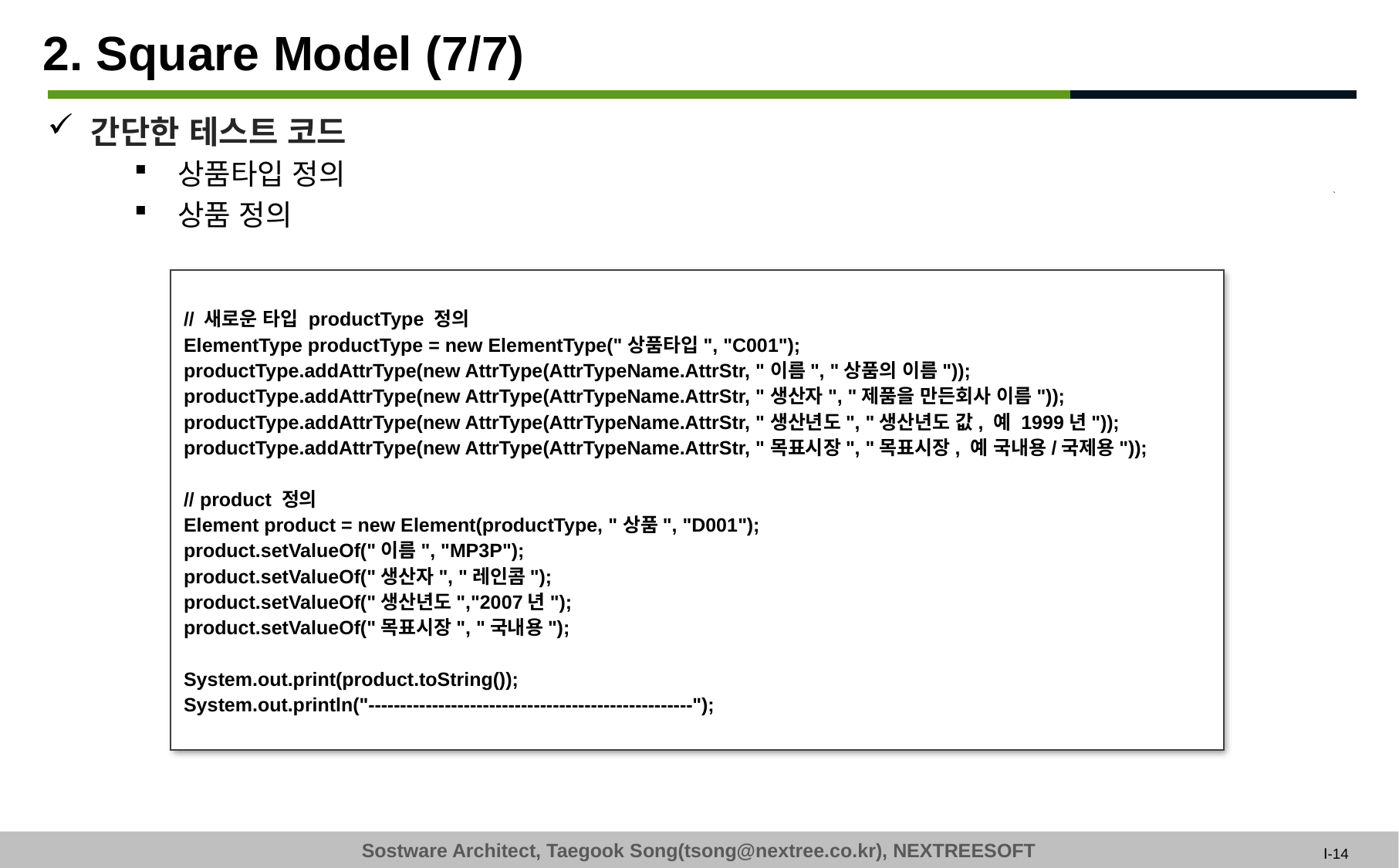

# 2. Square Model (7/7)
간단한 테스트 코드
상품타입 정의
상품 정의
// 새로운 타입 productType 정의
ElementType productType = new ElementType("상품타입", "C001");
productType.addAttrType(new AttrType(AttrTypeName.AttrStr, "이름", "상품의 이름"));
productType.addAttrType(new AttrType(AttrTypeName.AttrStr, "생산자", "제품을 만든회사 이름"));
productType.addAttrType(new AttrType(AttrTypeName.AttrStr, "생산년도", "생산년도 값, 예 1999년"));
productType.addAttrType(new AttrType(AttrTypeName.AttrStr, "목표시장", "목표시장, 예 국내용/국제용"));

// product 정의
Element product = new Element(productType, "상품", "D001");
product.setValueOf("이름", "MP3P");
product.setValueOf("생산자", "레인콤");
product.setValueOf("생산년도","2007년");
product.setValueOf("목표시장", "국내용");

System.out.print(product.toString());
System.out.println("---------------------------------------------------");